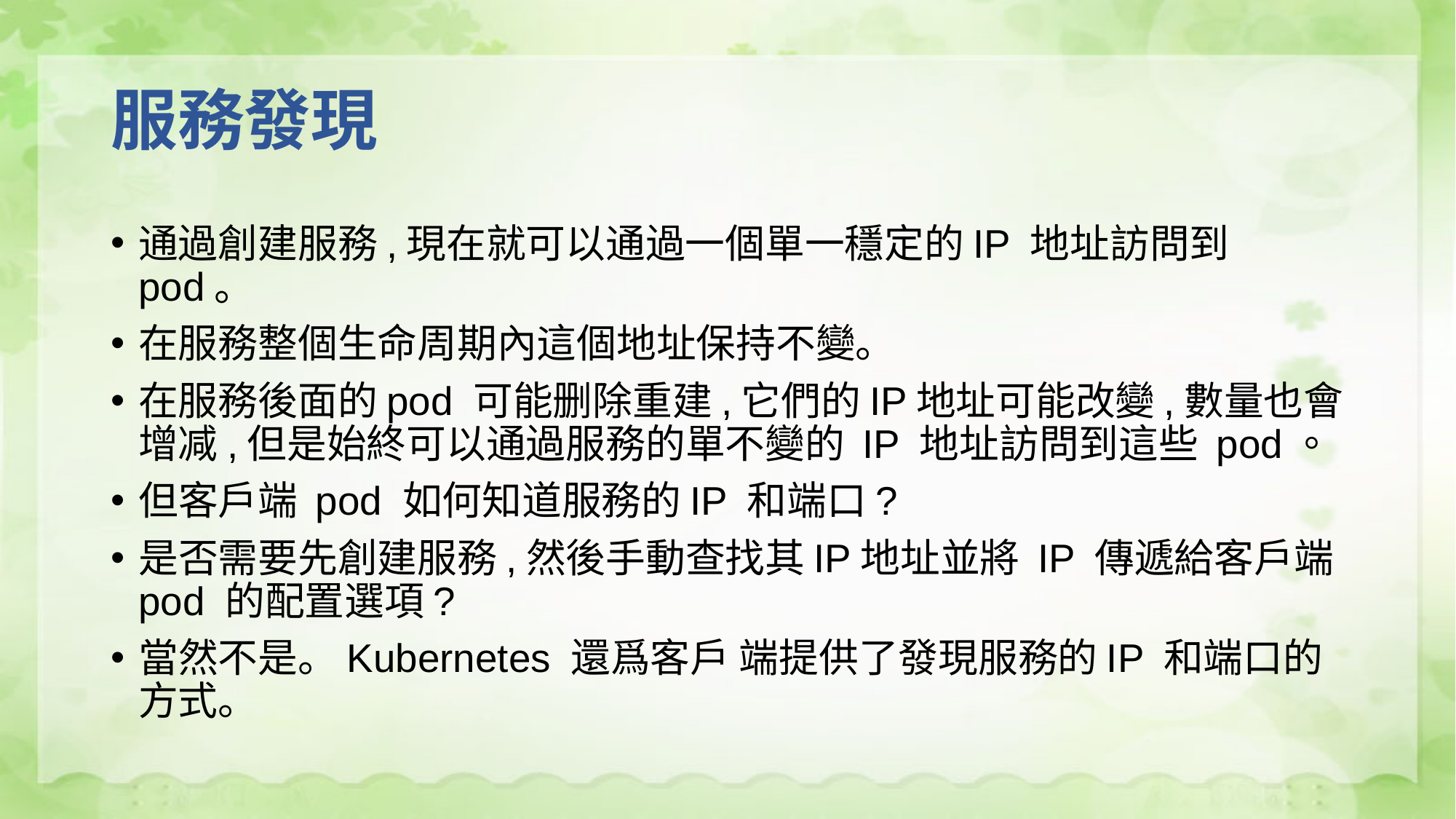

# 服務發現
通過創建服務,現在就可以通過一個單一穩定的IP 地址訪問到 pod。
在服務整個生命周期內這個地址保持不變。
在服務後面的pod 可能删除重建,它們的IP地址可能改變,數量也會增减,但是始終可以通過服務的單不變的 IP 地址訪問到這些 pod。
但客戶端 pod 如何知道服務的IP 和端口?
是否需要先創建服務,然後手動查找其IP地址並將 IP 傳遞給客戶端 pod 的配置選項?
當然不是。Kubernetes 還爲客戶 端提供了發現服務的IP 和端口的方式。